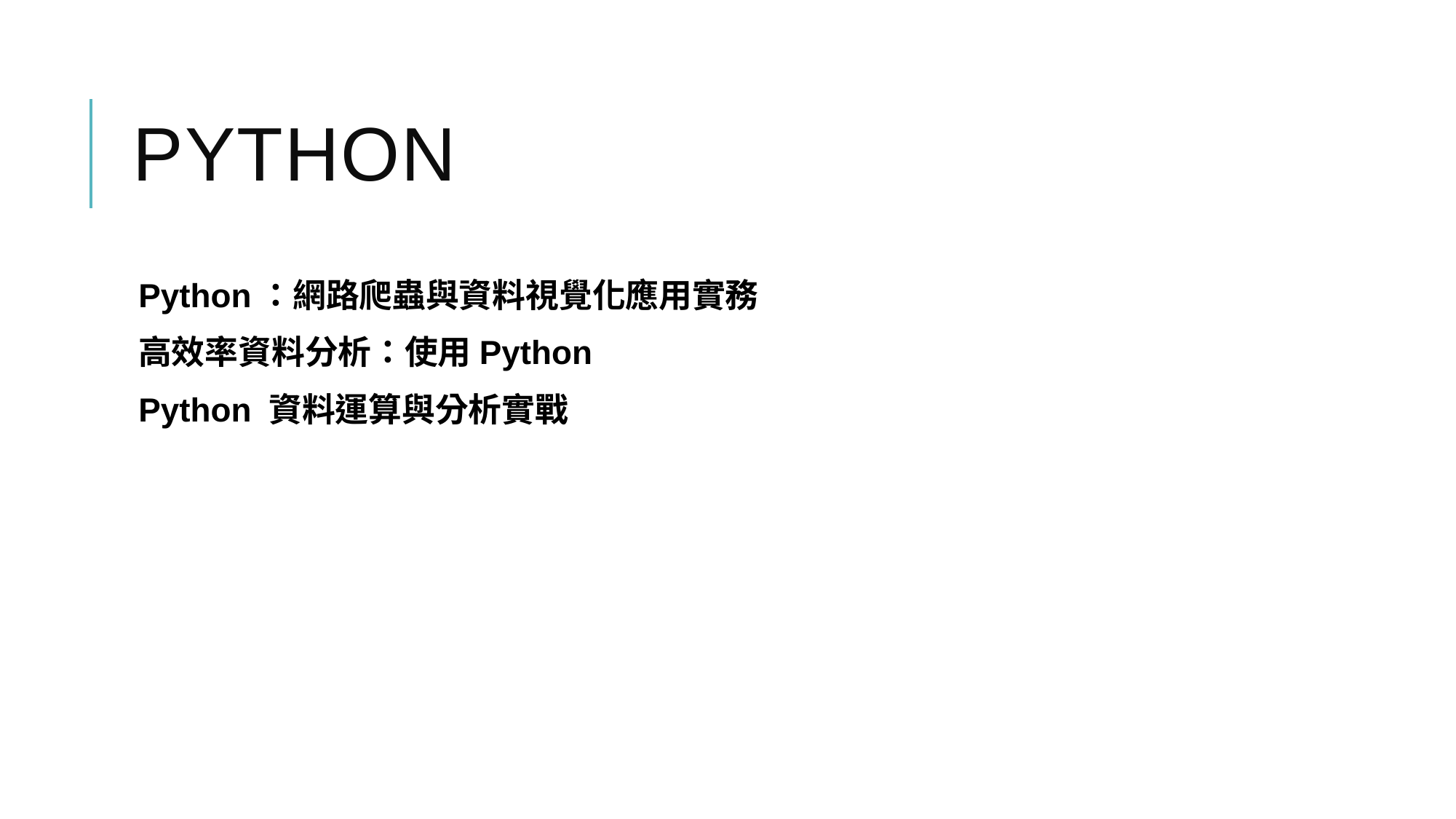

# Python
Python：網路爬蟲與資料視覺化應用實務
高效率資料分析：使用Python
Python 資料運算與分析實戰